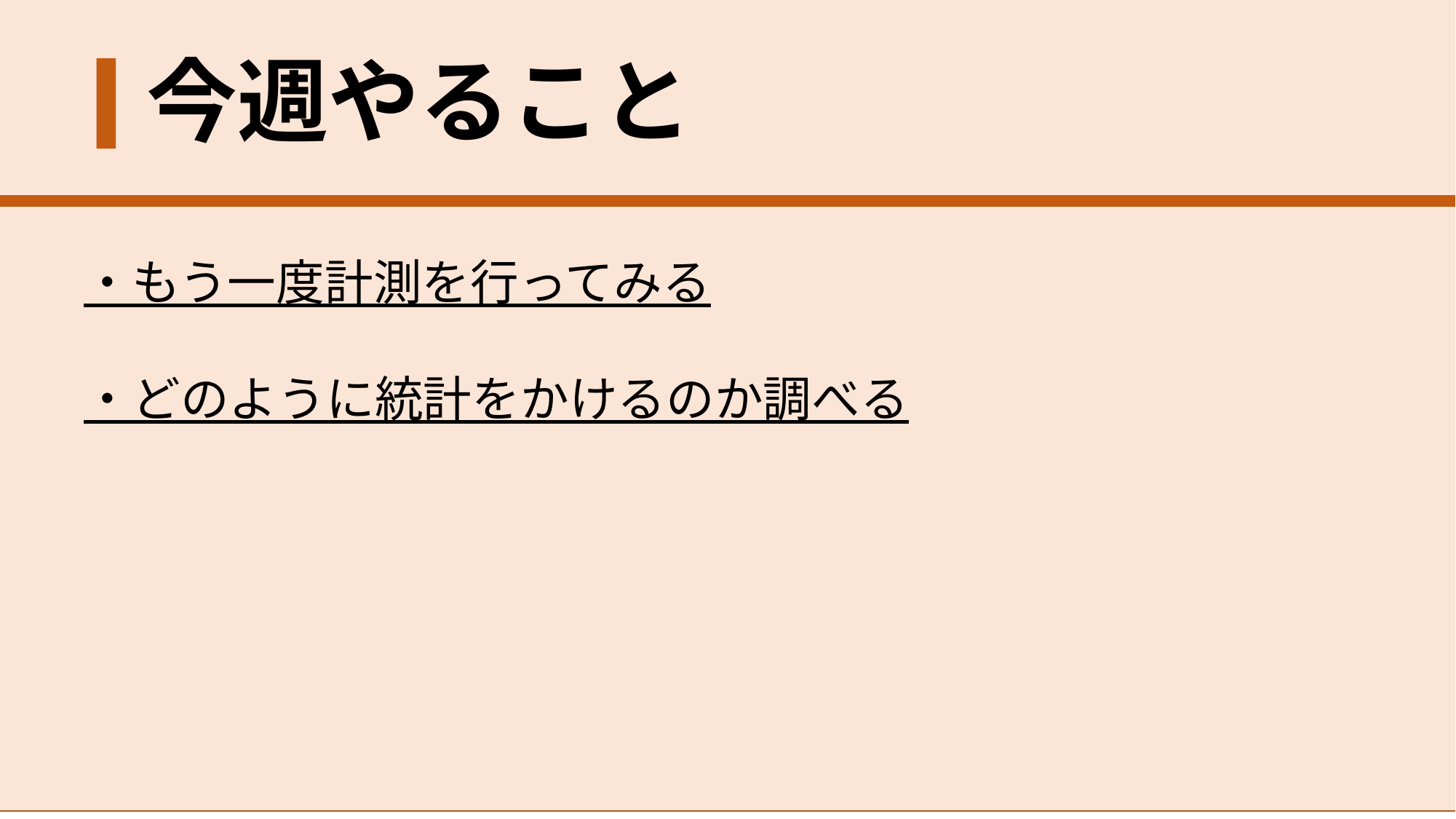

今週やること

・もう一度計測を行ってみる

・どのように統計をかけるのか調べる